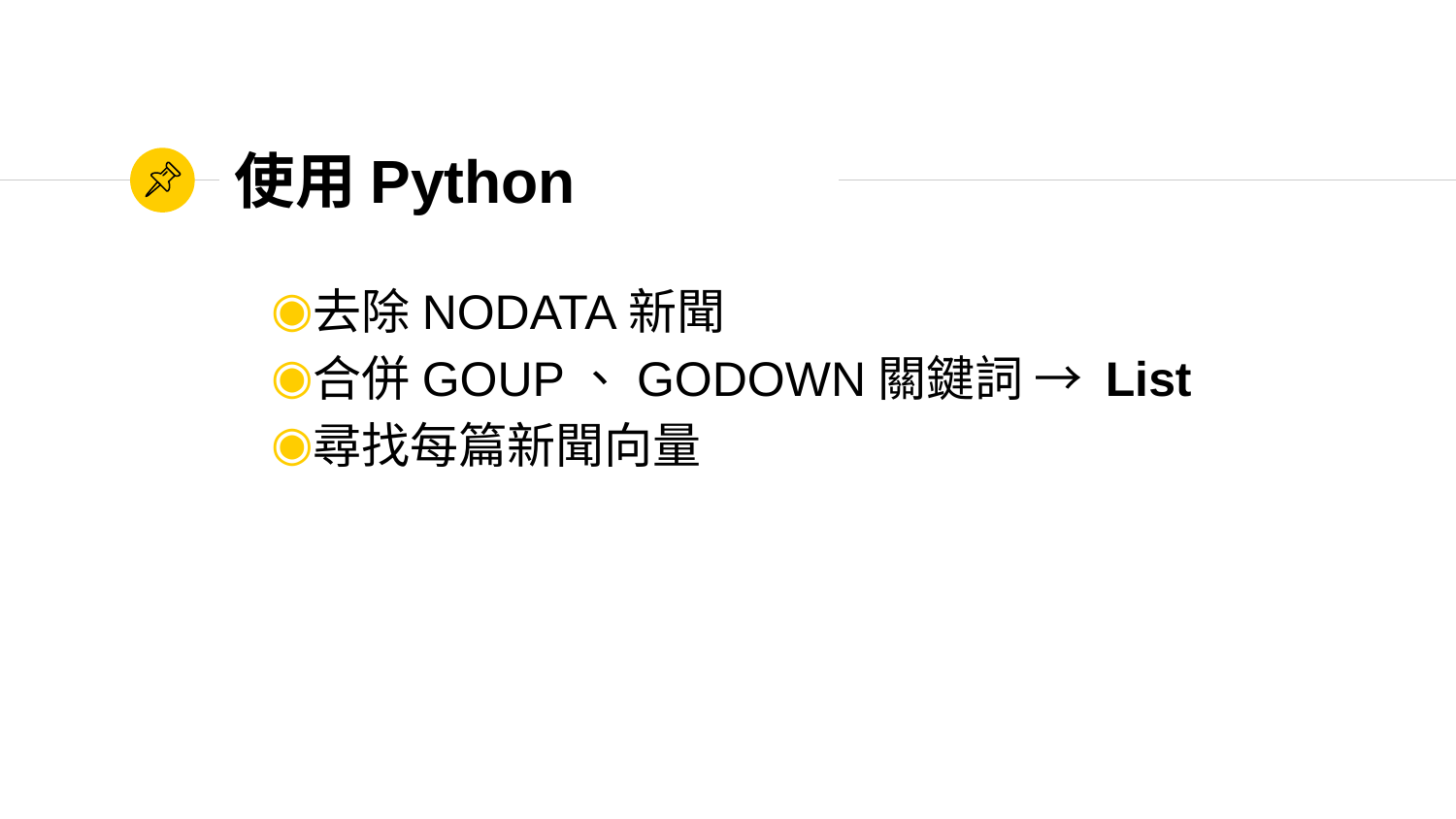

# 使用Python

去除NODATA新聞
合併GOUP、GODOWN關鍵詞 → List
尋找每篇新聞向量